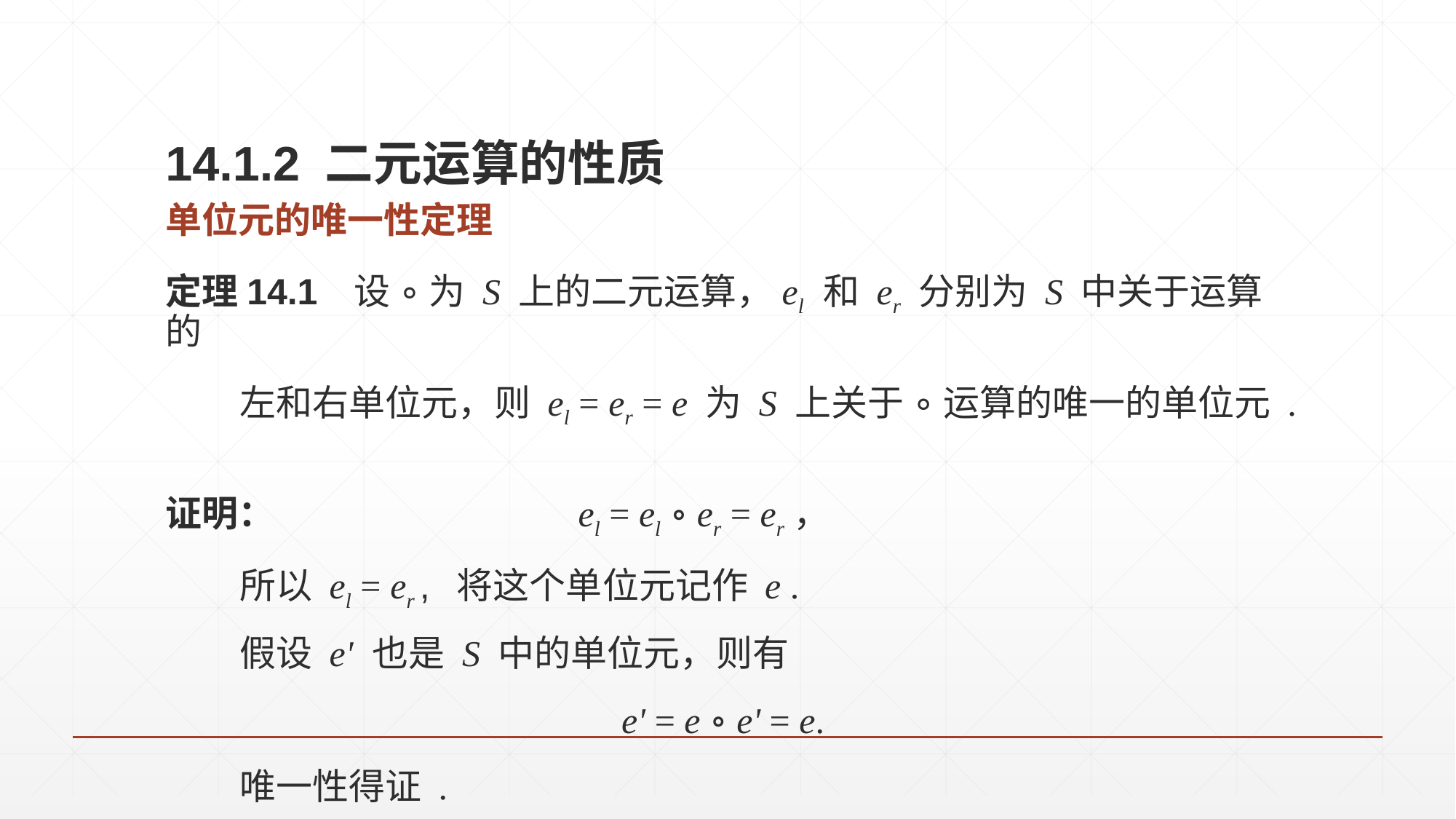

# 14.1.2 二元运算的性质
单位元的唯一性定理
定理14.1   设 ∘ 为 S 上的二元运算，el  和 er 分别为 S 中关于运算的
        左和右单位元，则 el = er = e 为 S 上关于 ∘ 运算的唯一的单位元 .
证明：                                    el = el ∘ er = er，
        所以 el = er ,  将这个单位元记作 e .
        假设 eʹ 也是 S 中的单位元，则有
eʹ = e ∘ eʹ = e.
        唯一性得证 .